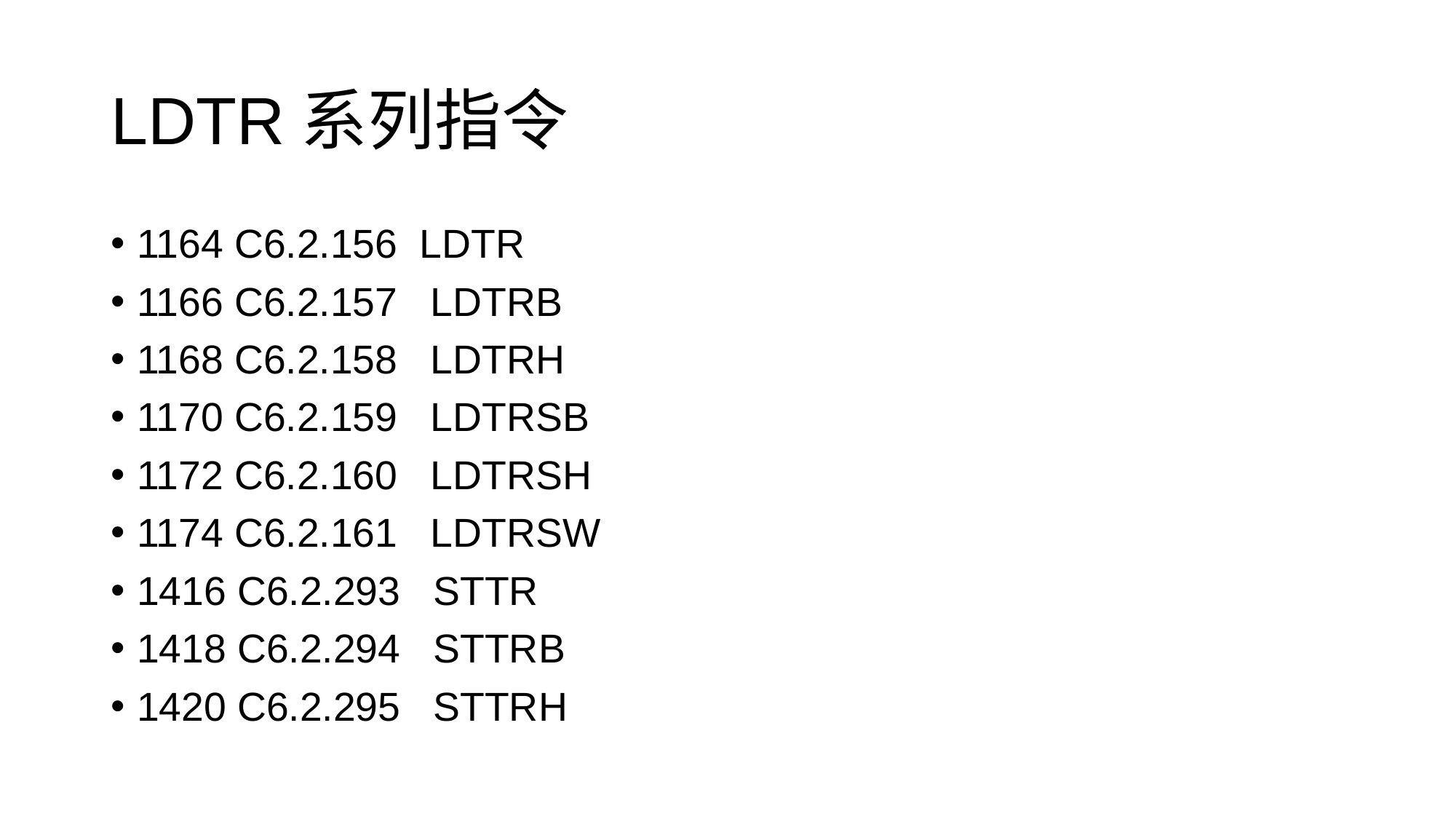

# LDTR系列指令
1164 C6.2.156  LDTR
1166 C6.2.157   LDTRB
1168 C6.2.158   LDTRH
1170 C6.2.159   LDTRSB
1172 C6.2.160   LDTRSH
1174 C6.2.161   LDTRSW
1416 C6.2.293   STTR
1418 C6.2.294   STTRB
1420 C6.2.295   STTRH